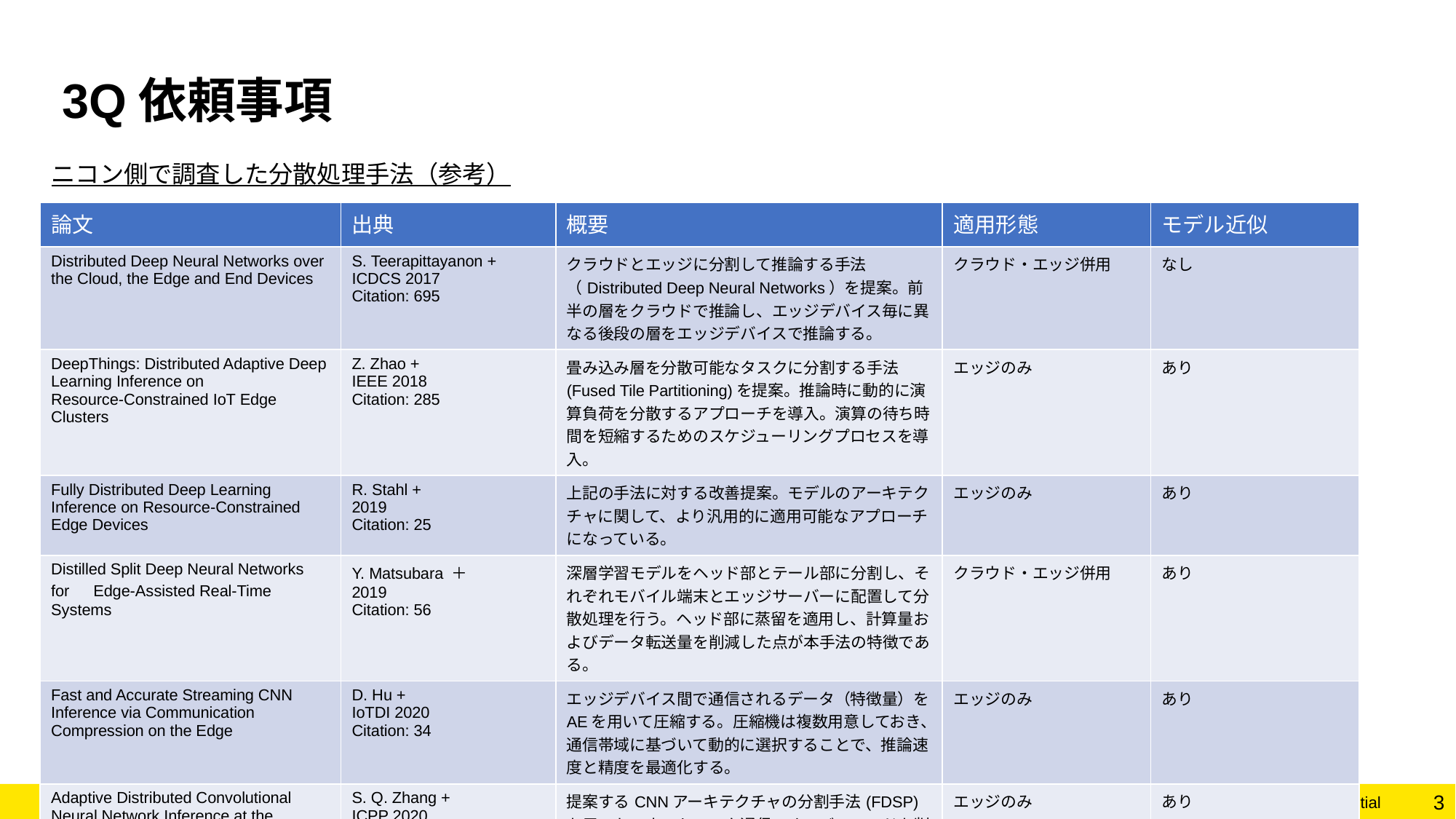

# 3Q依頼事項
ニコン側で調査した分散処理手法（参考）
| 論文 | 出典 | 概要 | 適用形態 | モデル近似 |
| --- | --- | --- | --- | --- |
| Distributed Deep Neural Networks over the Cloud, the Edge and End Devices | S. Teerapittayanon + ICDCS 2017 Citation: 695 | クラウドとエッジに分割して推論する手法（Distributed Deep Neural Networks）を提案。前半の層をクラウドで推論し、エッジデバイス毎に異なる後段の層をエッジデバイスで推論する。 | クラウド・エッジ併用 | なし |
| DeepThings: Distributed Adaptive Deep Learning Inference on Resource-Constrained IoT Edge Clusters | Z. Zhao + IEEE 2018 Citation: 285 | 畳み込み層を分散可能なタスクに分割する手法(Fused Tile Partitioning)を提案。推論時に動的に演算負荷を分散するアプローチを導入。演算の待ち時間を短縮するためのスケジューリングプロセスを導入。 | エッジのみ | あり |
| Fully Distributed Deep Learning Inference on Resource-Constrained Edge Devices | R. Stahl + 2019 Citation: 25 | 上記の手法に対する改善提案。モデルのアーキテクチャに関して、より汎用的に適用可能なアプローチになっている。 | エッジのみ | あり |
| Distilled Split Deep Neural Networks for　Edge-Assisted Real-Time Systems | Y. Matsubara ＋ 2019 Citation: 56 | 深層学習モデルをヘッド部とテール部に分割し、それぞれモバイル端末とエッジサーバーに配置して分散処理を行う。ヘッド部に蒸留を適用し、計算量およびデータ転送量を削減した点が本手法の特徴である。 | クラウド・エッジ併用 | あり |
| Fast and Accurate Streaming CNN Inference via Communication Compression on the Edge | D. Hu + IoTDI 2020 Citation: 34 | エッジデバイス間で通信されるデータ（特徴量）をAEを用いて圧縮する。圧縮機は複数用意しておき、通信帯域に基づいて動的に選択することで、推論速度と精度を最適化する。 | エッジのみ | あり |
| Adaptive Distributed Convolutional Neural Network Inference at the Network Edge with ADCNN | S. Q. Zhang + ICPP 2020 Citation: 10 | 提案するCNNアーキテクチャの分割手法(FDSP)を用いた、ネットワーク通信のオーバーヘッドを削減するアーキテクチャ(ADCNN)を提案。 | エッジのみ | あり |
| DEFER: Distributed Edge Inference for Deep Neural Networks | A. Parthasarathy + COMSNETS 2022 Citation: 8 | ネットワークの近似/修正なしに分散処理する手法を提案。 | エッジのみ | なし |